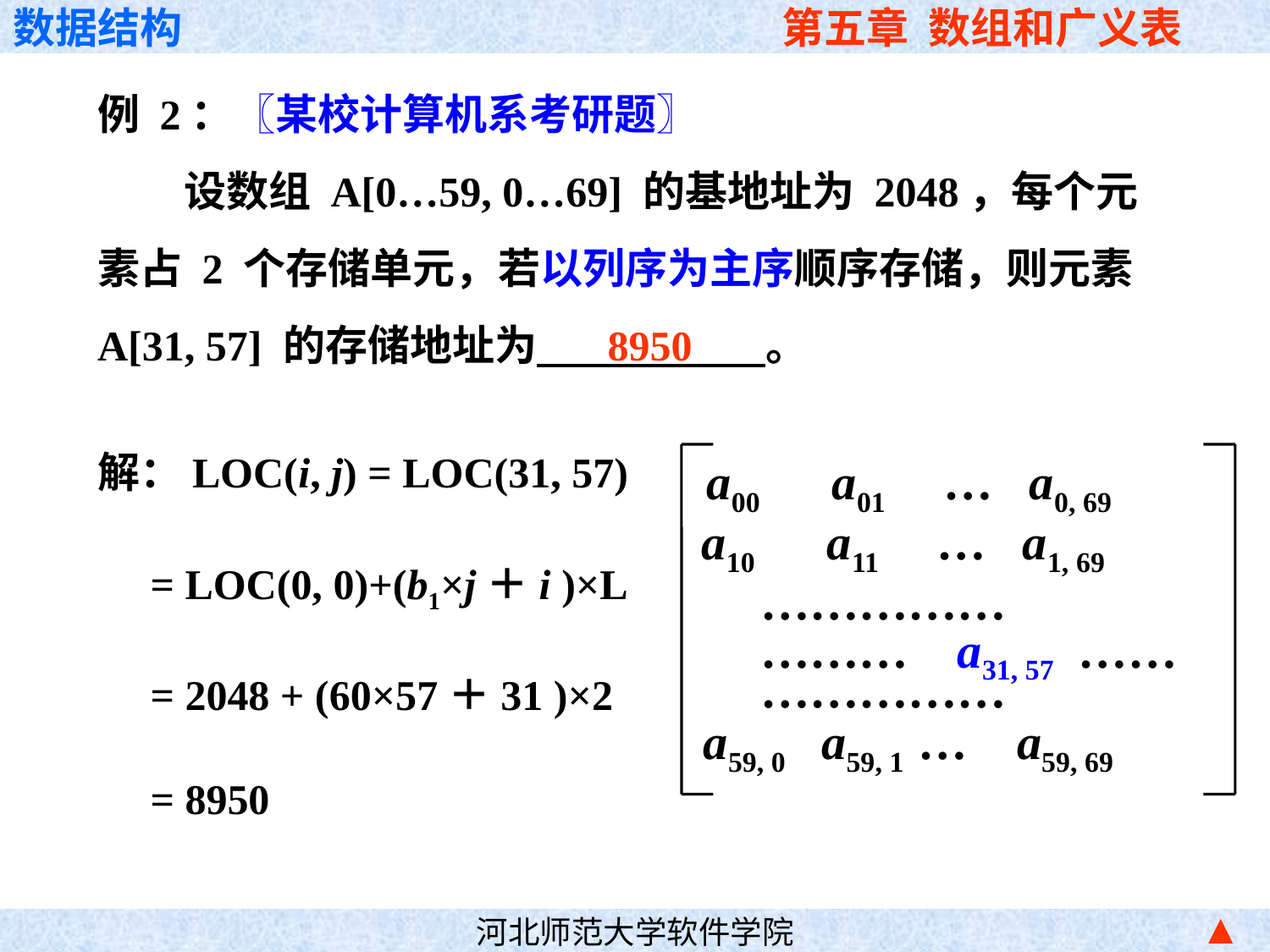

例 2：〖某校计算机系考研题〗
        设数组 A[0…59, 0…69] 的基地址为 2048，每个元
素占 2 个存储单元，若以列序为主序顺序存储，则元素
A[31, 57] 的存储地址为                        。
8950
解：LOC(i, j) = LOC(31, 57)
     = LOC(0, 0)+(b1×j＋i )×L
     = 2048 + (60×57＋31 )×2
     = 8950
             a00          a01        …   a0, 69

             a10          a11        …   a1, 69
          ……………
          ………    a31, 57  ……
          ……………
              a59, 0     a59, 1  …    a59, 69

▲